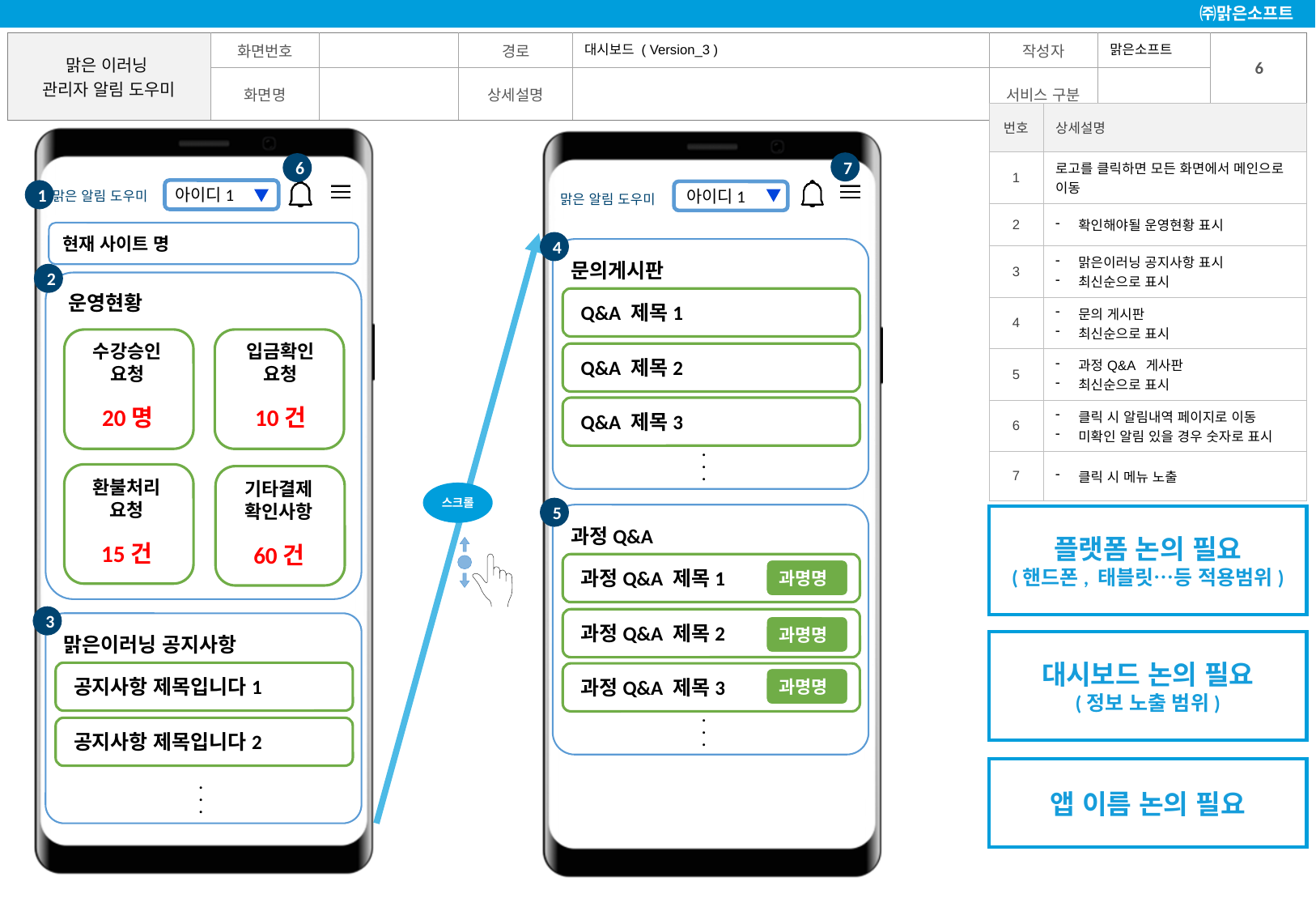

맑은소프트
대시보드 ( Version_3 )

| 번호 | 상세설명 |
| --- | --- |
| 1 | 로고를 클릭하면 모든 화면에서 메인으로 이동 |
| 2 | 확인해야될 운영현황 표시 |
| 3 | 맑은이러닝 공지사항 표시 최신순으로 표시 |
| 4 | 문의 게시판 최신순으로 표시 |
| 5 | 과정Q&A 게사판 최신순으로 표시 |
| 6 | 클릭 시 알림내역 페이지로 이동 미확인 알림 있을 경우 숫자로 표시 |
| 7 | 클릭 시 메뉴 노출 |
7
6
1
현재 사이트 명
4

문의게시판
2

운영현황

Q&A 제목1

수강승인
요청
입금확인
요청

Q&A 제목2
20명
10건

Q&A 제목3
.
.
.

환불처리
요청
기타결제
확인사항
스크롤
5

플랫폼 논의 필요
(핸드폰, 태블릿…등 적용범위)
과정Q&A
15건
60건

과명명
과정Q&A 제목1
3

과정Q&A 제목2
과명명
맑은이러닝 공지사항
대시보드 논의 필요
(정보 노출 범위)

과명명
공지사항 제목입니다1
과정Q&A 제목3
.
.
.

공지사항 제목입니다2
앱 이름 논의 필요
.
.
.